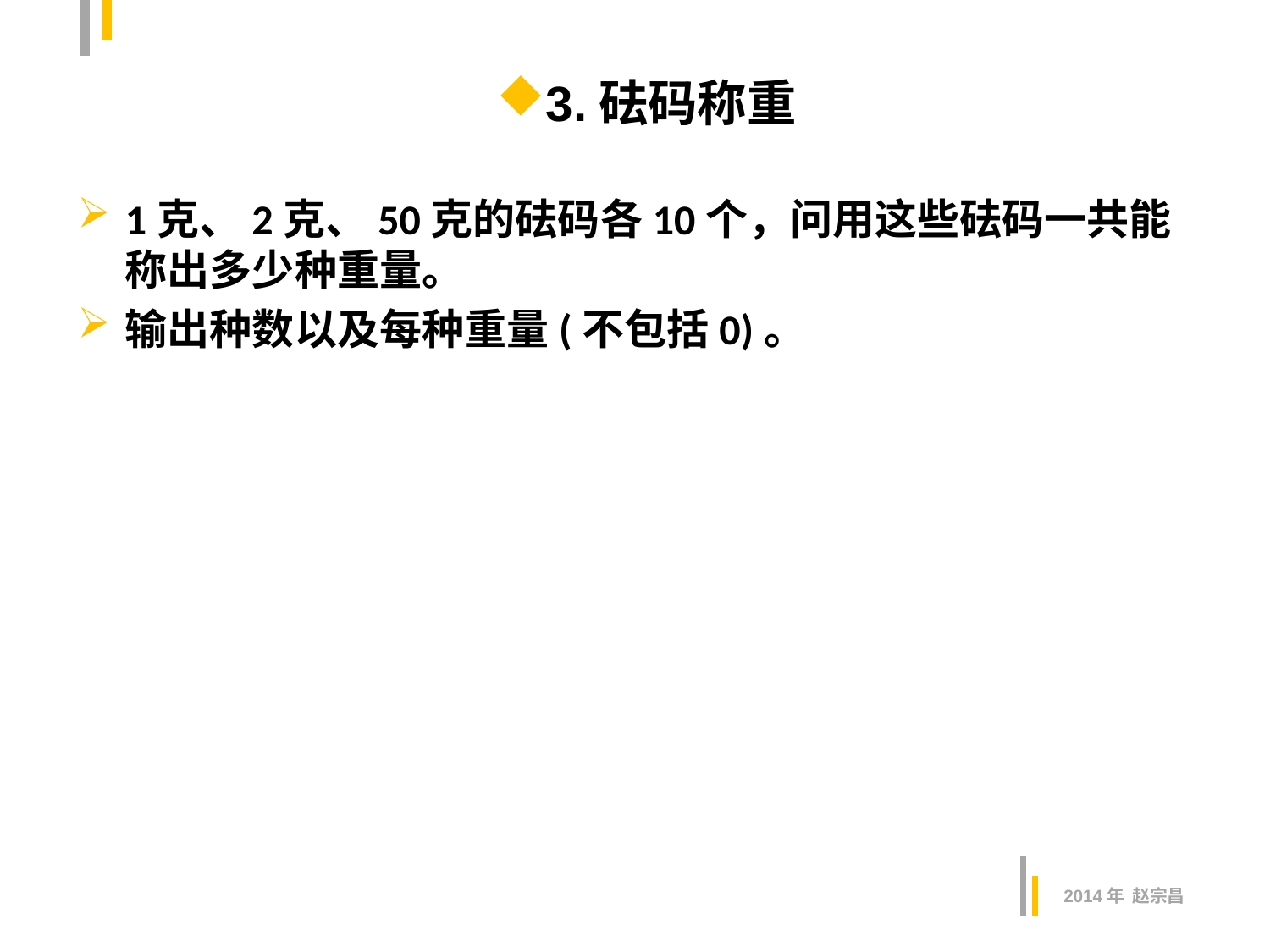

3.砝码称重
1克、2克、50克的砝码各10个，问用这些砝码一共能称出多少种重量。
输出种数以及每种重量(不包括0)。